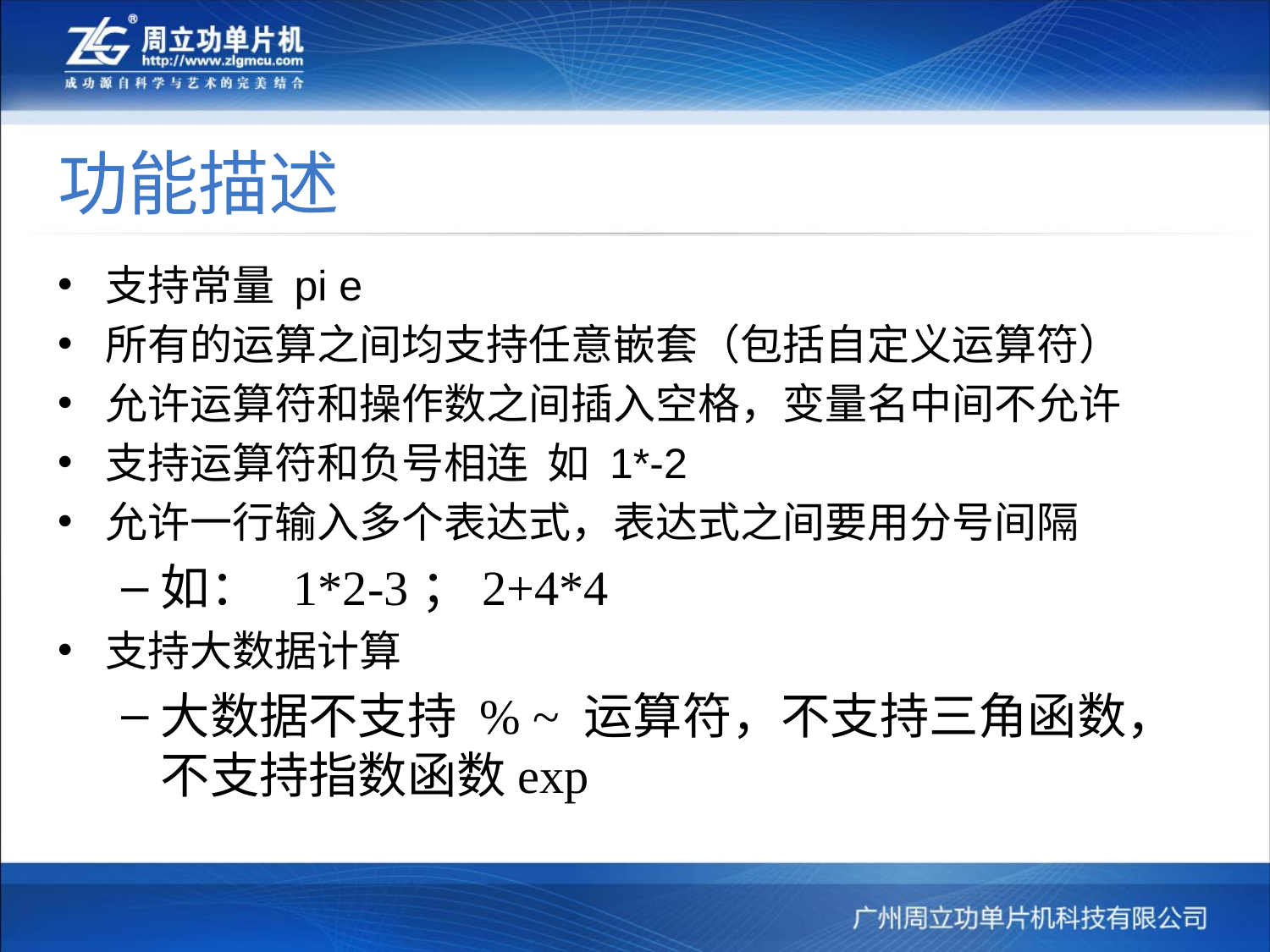

# 功能描述
支持常量 pi e
所有的运算之间均支持任意嵌套（包括自定义运算符）
允许运算符和操作数之间插入空格，变量名中间不允许
支持运算符和负号相连  如 1*-2
允许一行输入多个表达式，表达式之间要用分号间隔
如：  1*2-3；2+4*4
支持大数据计算
大数据不支持 % ~ 运算符，不支持三角函数，不支持指数函数exp